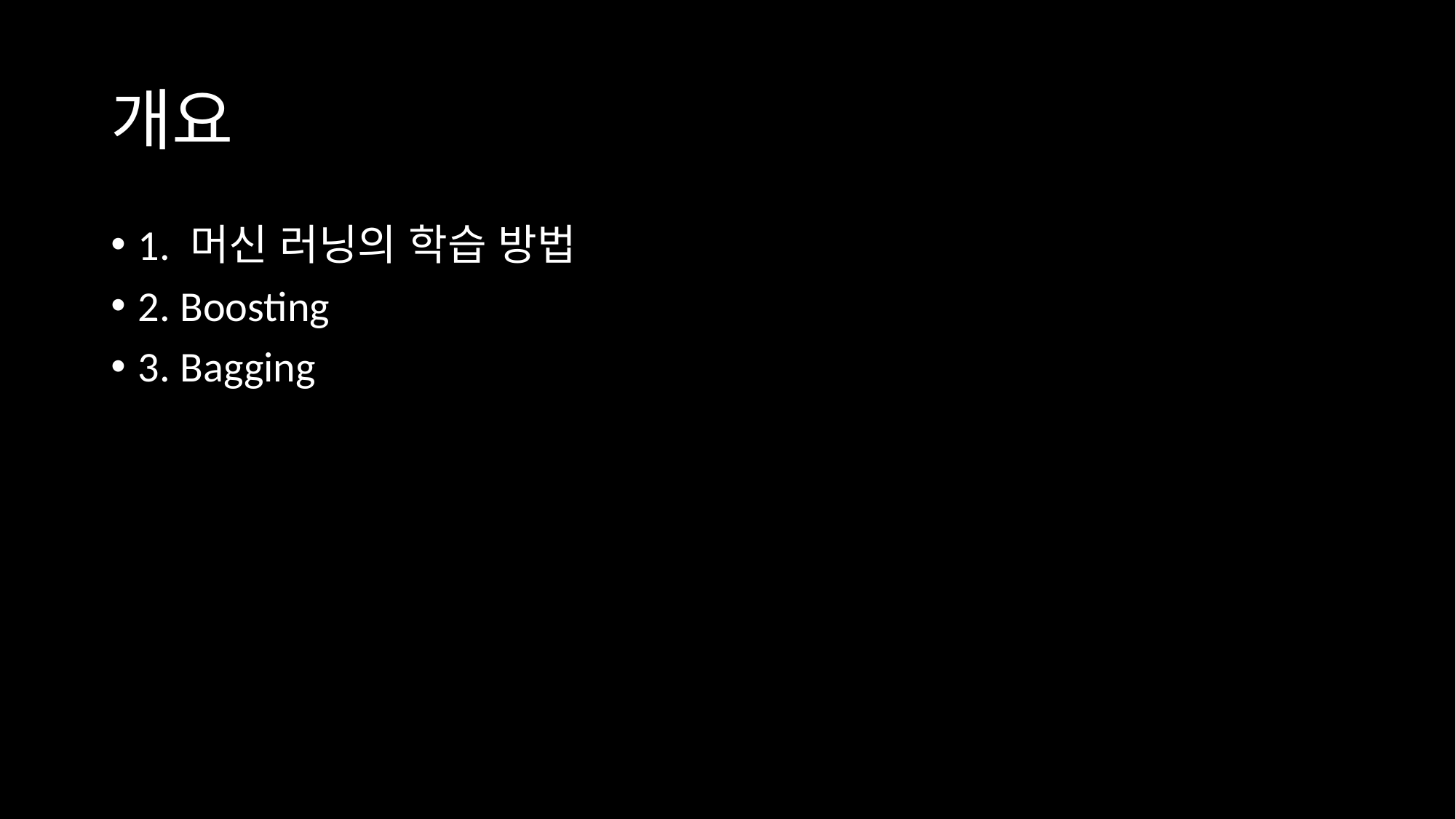

# 개요
1. 머신 러닝의 학습 방법
2. Boosting
3. Bagging